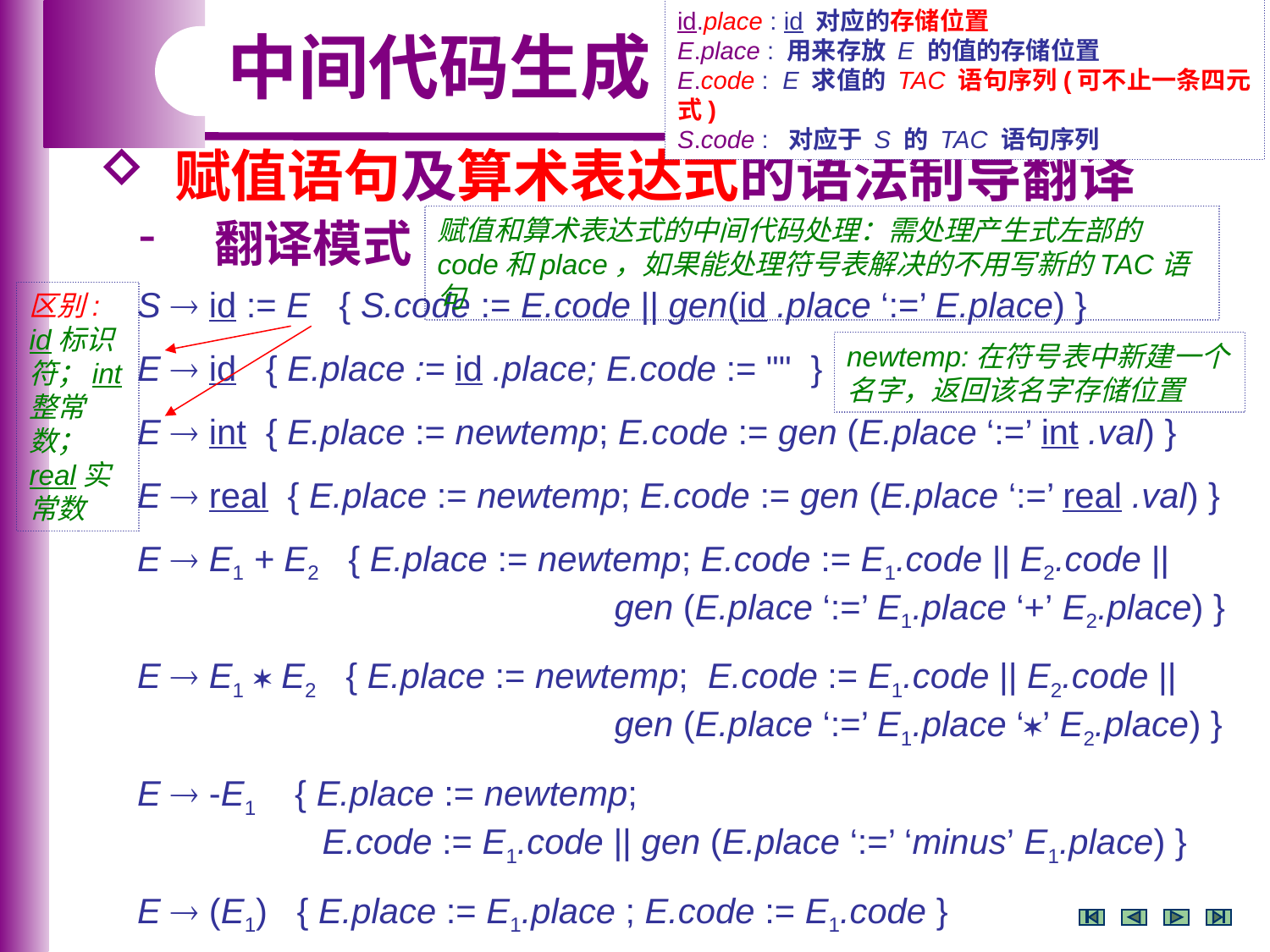

id.place : id 对应的存储位置
E.place : 用来存放 E 的值的存储位置
E.code :  E 求值的 TAC 语句序列(可不止一条四元式)
S.code :  对应于 S 的 TAC 语句序列
中间代码生成
 赋值语句及算术表达式的语法制导翻译
   翻译模式
赋值和算术表达式的中间代码处理：需处理产生式左部的code和place，如果能处理符号表解决的不用写新的TAC语句
S → id := E   { S.code := E.code || gen(id .place ‘:=’ E.place) }

E → id   { E.place := id .place; E.code := ""  }

E → int  { E.place := newtemp; E.code := gen (E.place ‘:=’ int .val) }

E → real  { E.place := newtemp; E.code := gen (E.place ‘:=’ real .val) }

E → E1 + E2   { E.place := newtemp; E.code := E1.code || E2.code ||
                                                 gen (E.place ‘:=’ E1.place ‘+’ E2.place) }

E → E1 ∗ E2   { E.place := newtemp;  E.code := E1.code || E2.code ||
                                                 gen (E.place ‘:=’ E1.place ‘∗’ E2.place) }

E → -E1    { E.place := newtemp;
                   E.code := E1.code || gen (E.place ‘:=’ ‘minus’ E1.place) }

E → (E1)   { E.place := E1.place ; E.code := E1.code }
区别:
id标识符；int整常数；
real实常数
newtemp:在符号表中新建一个名字，返回该名字存储位置